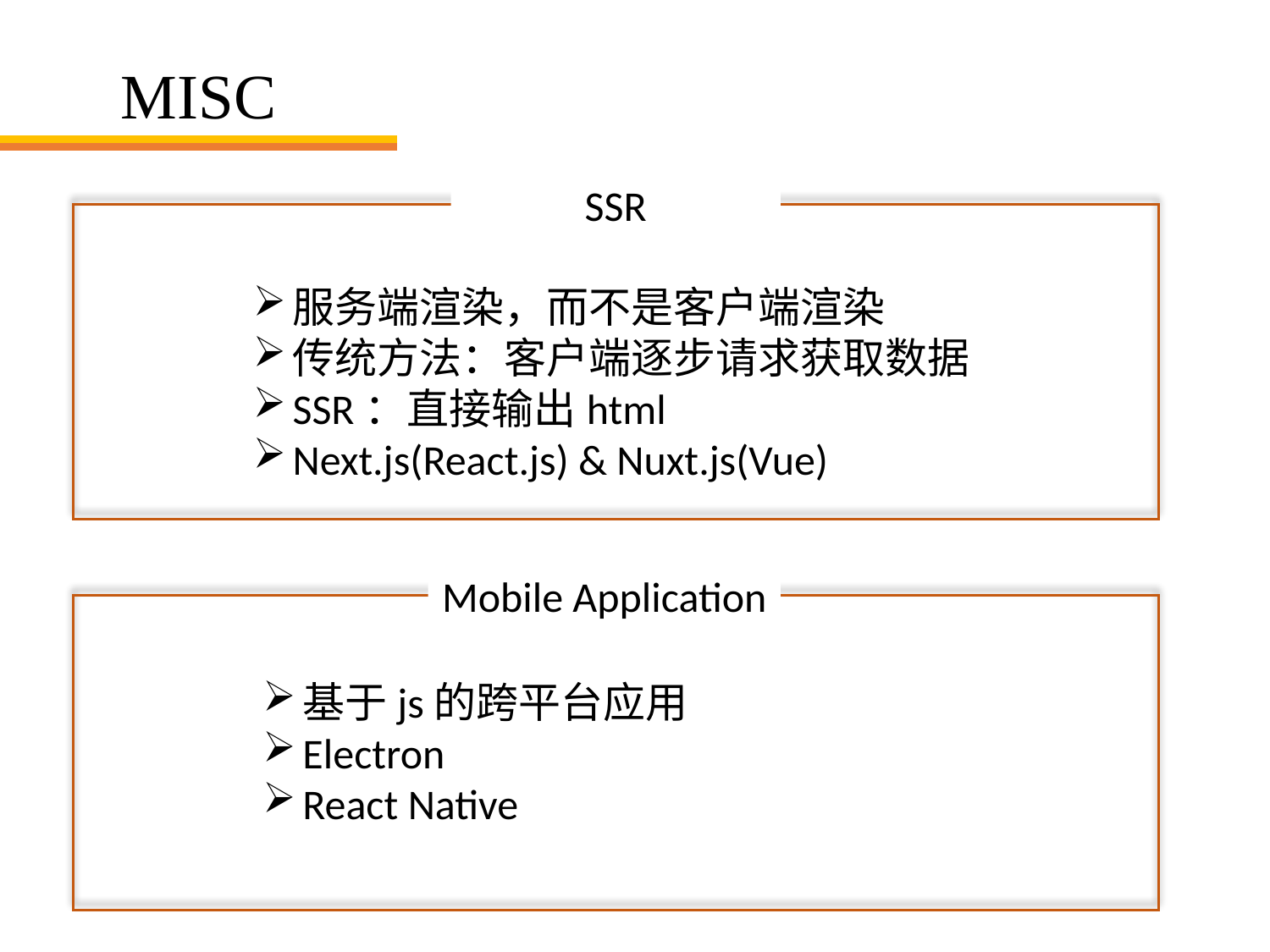

# MISC
SSR

服务端渲染，而不是客户端渲染
传统方法：客户端逐步请求获取数据
SSR：直接输出html
Next.js(React.js) & Nuxt.js(Vue)
Mobile Application

基于js的跨平台应用
Electron
React Native